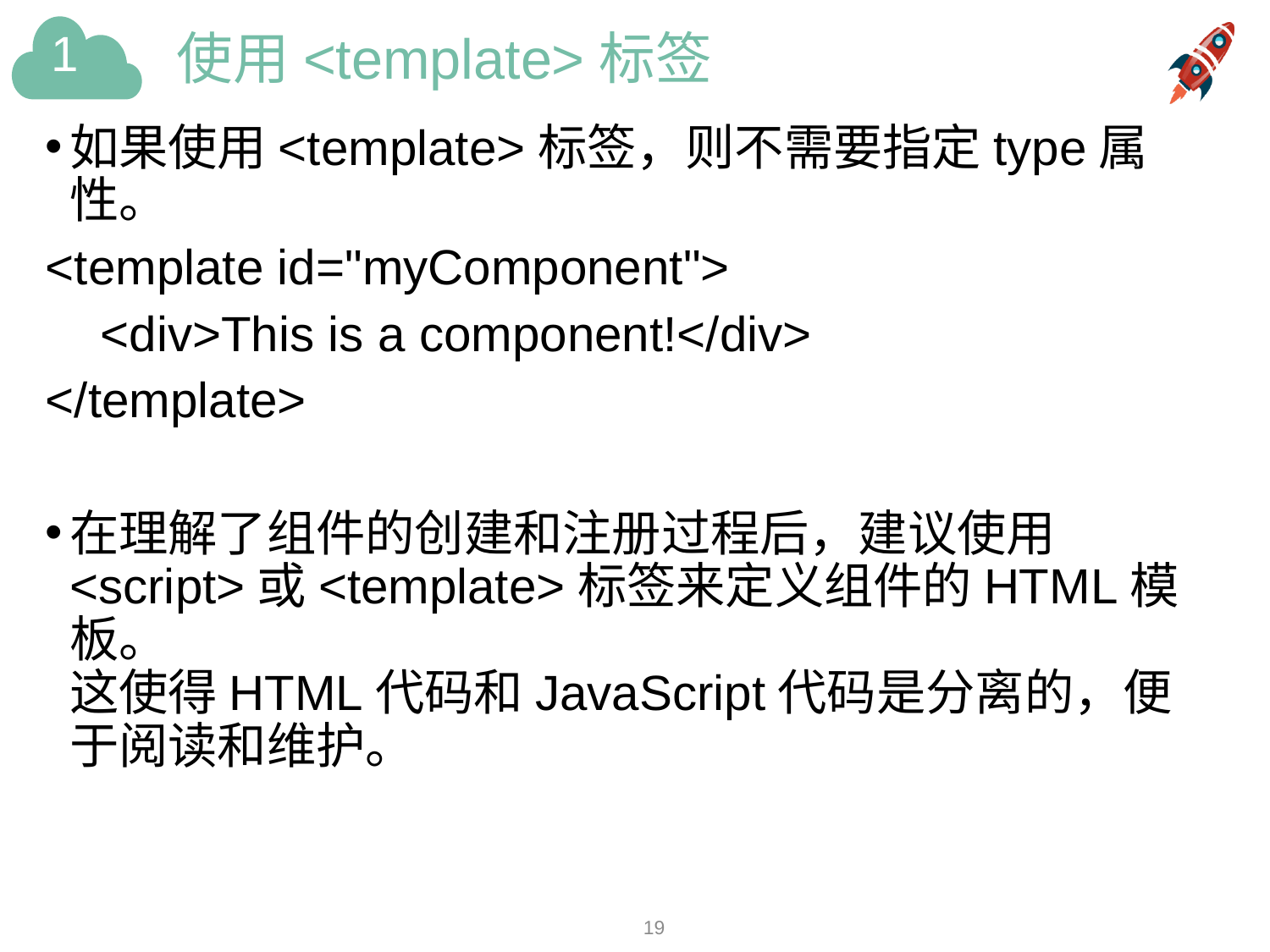

# 使用<template>标签
如果使用<template>标签，则不需要指定type属性。
<template id="myComponent">
    <div>This is a component!</div>
</template>

在理解了组件的创建和注册过程后，建议使用<script>或<template>标签来定义组件的HTML模板。
这使得HTML代码和JavaScript代码是分离的，便于阅读和维护。
19